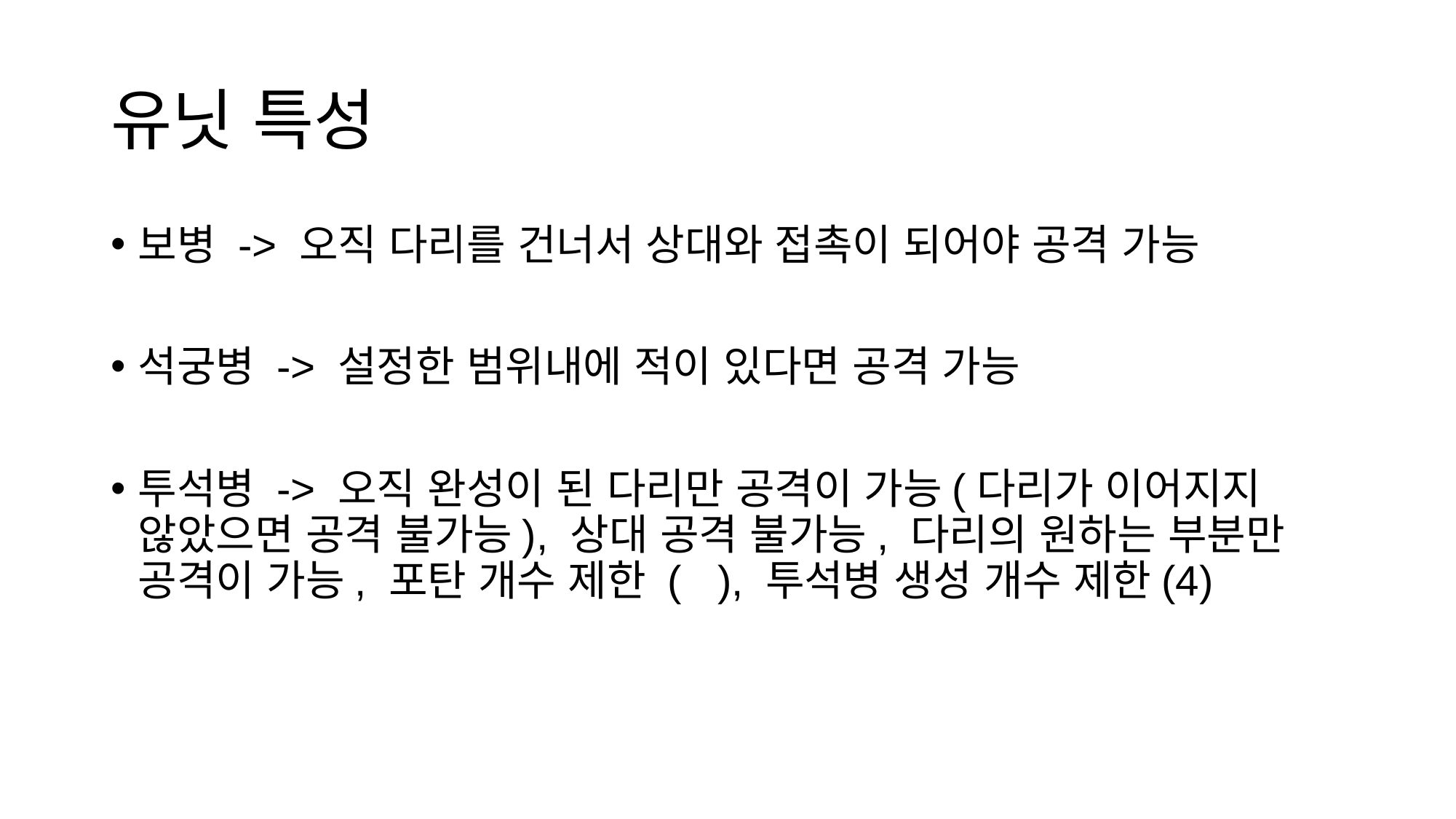

# 유닛 특성
보병 -> 오직 다리를 건너서 상대와 접촉이 되어야 공격 가능

석궁병 -> 설정한 범위내에 적이 있다면 공격 가능

투석병 -> 오직 완성이 된 다리만 공격이 가능(다리가 이어지지 않았으면 공격 불가능), 상대 공격 불가능, 다리의 원하는 부분만 공격이 가능, 포탄 개수 제한 (   ), 투석병 생성 개수 제한(4)